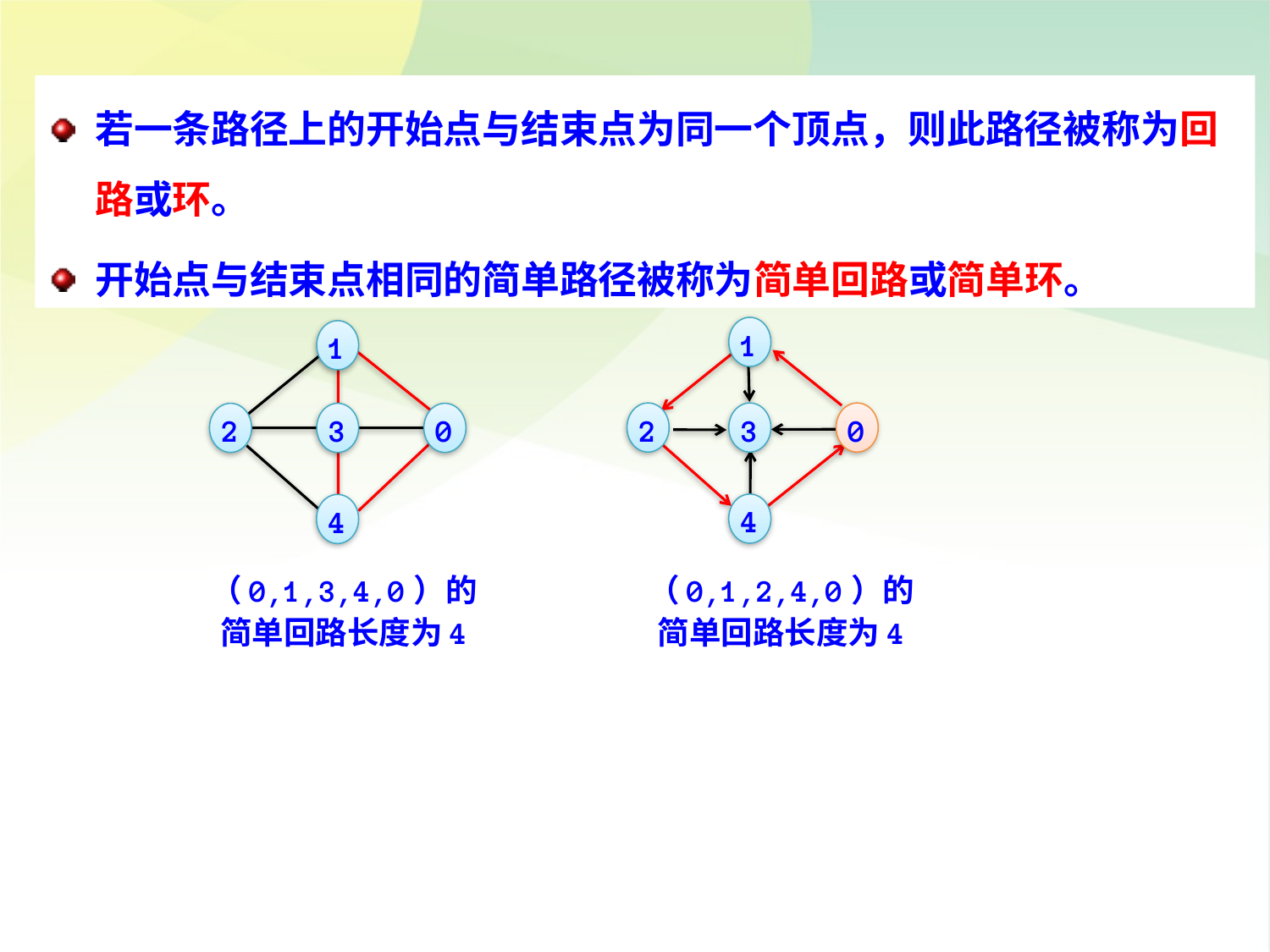

若一条路径上的开始点与结束点为同一个顶点，则此路径被称为回路或环。
开始点与结束点相同的简单路径被称为简单回路或简单环。
1
1

2
3
0
2
3
0

4
4
（0,1,3,4,0）的简单回路长度为4
（0,1,2,4,0）的简单回路长度为4